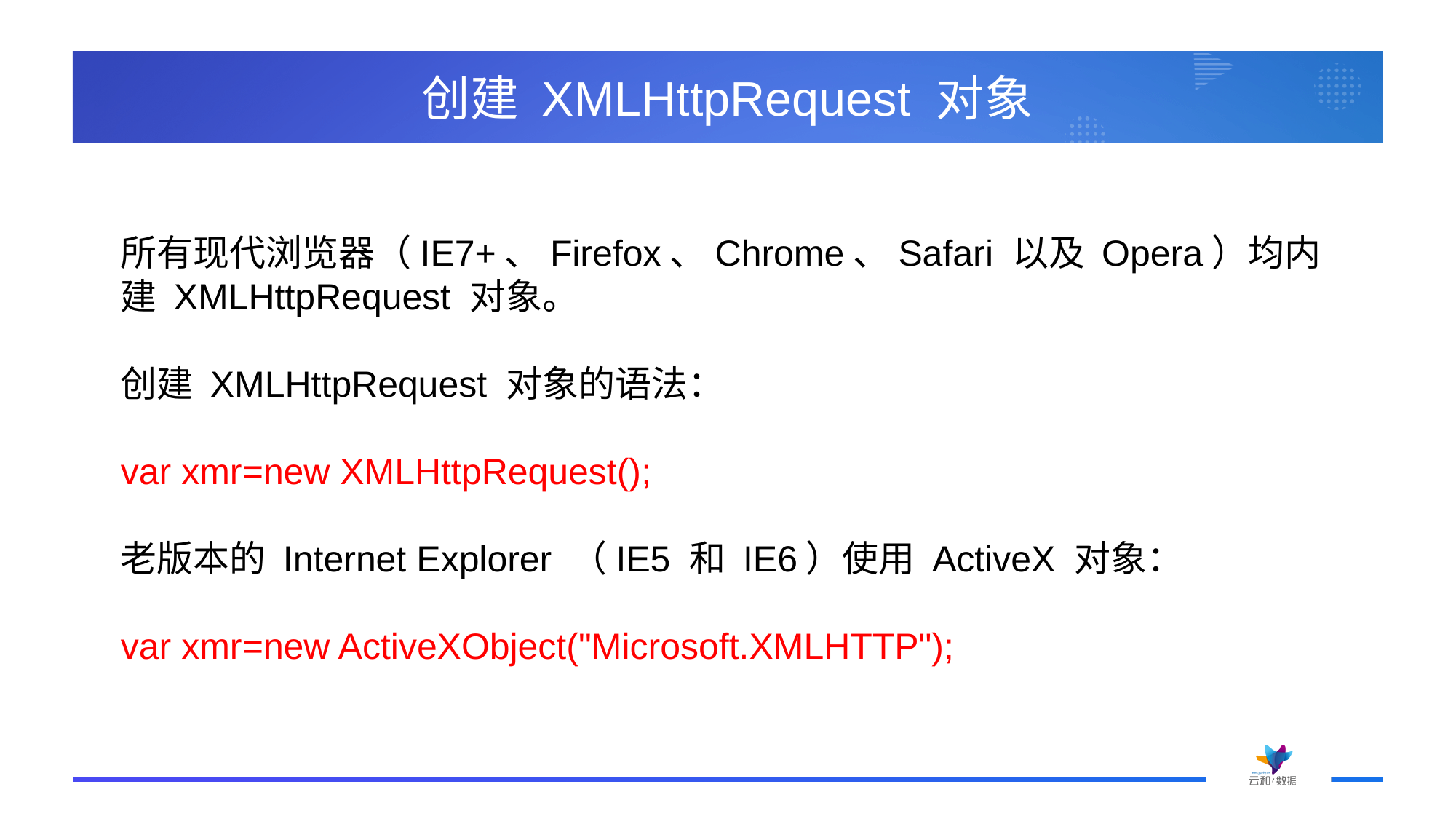

# 创建 XMLHttpRequest 对象

所有现代浏览器（IE7+、Firefox、Chrome、Safari 以及 Opera）均内建 XMLHttpRequest 对象。

创建 XMLHttpRequest 对象的语法：

var xmr=new XMLHttpRequest();

老版本的 Internet Explorer （IE5 和 IE6）使用 ActiveX 对象：

var xmr=new ActiveXObject("Microsoft.XMLHTTP");